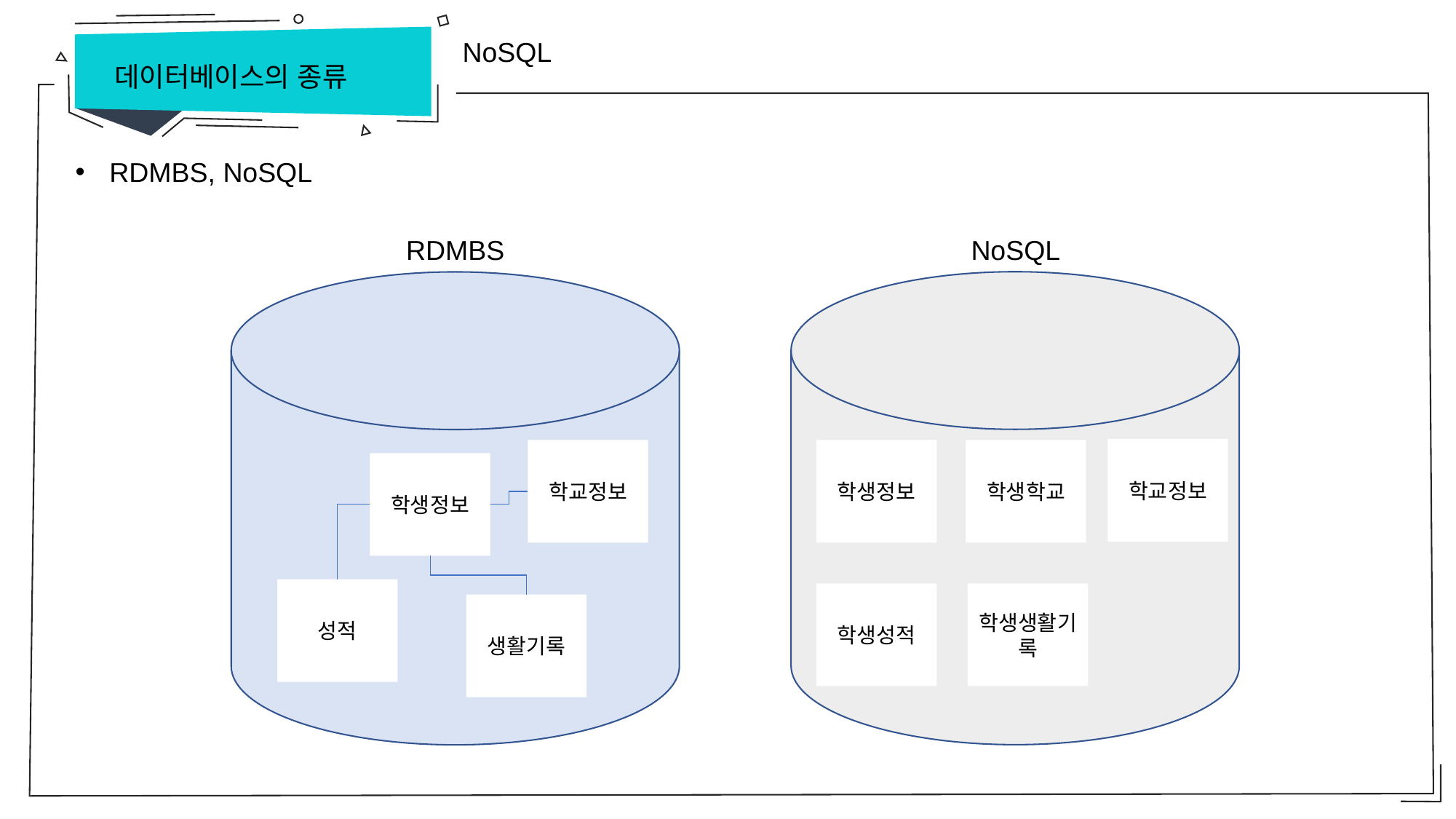

NoSQL
데이터베이스의 종류
RDMBS, NoSQL
RDMBS
NoSQL

학교정보
학교정보
학생정보
학생학교
학생정보
성적
학생성적
학생생활기록
생활기록